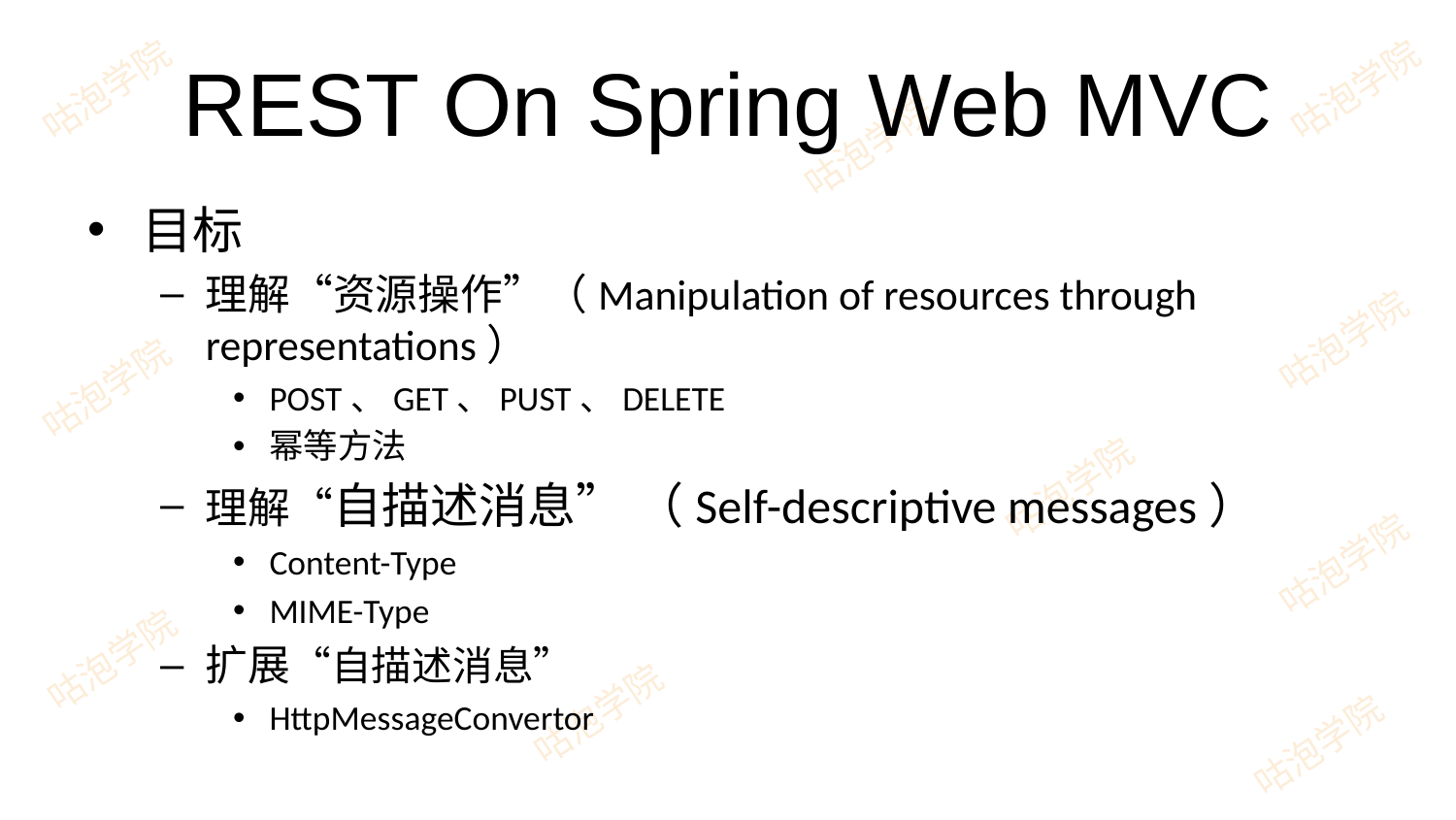

# REST On Spring Web MVC
目标
理解“资源操作”（Manipulation of resources through representations）
POST、GET、PUST、DELETE
幂等方法
理解“自描述消息” （Self-descriptive messages）
Content-Type
MIME-Type
扩展“自描述消息”
HttpMessageConvertor